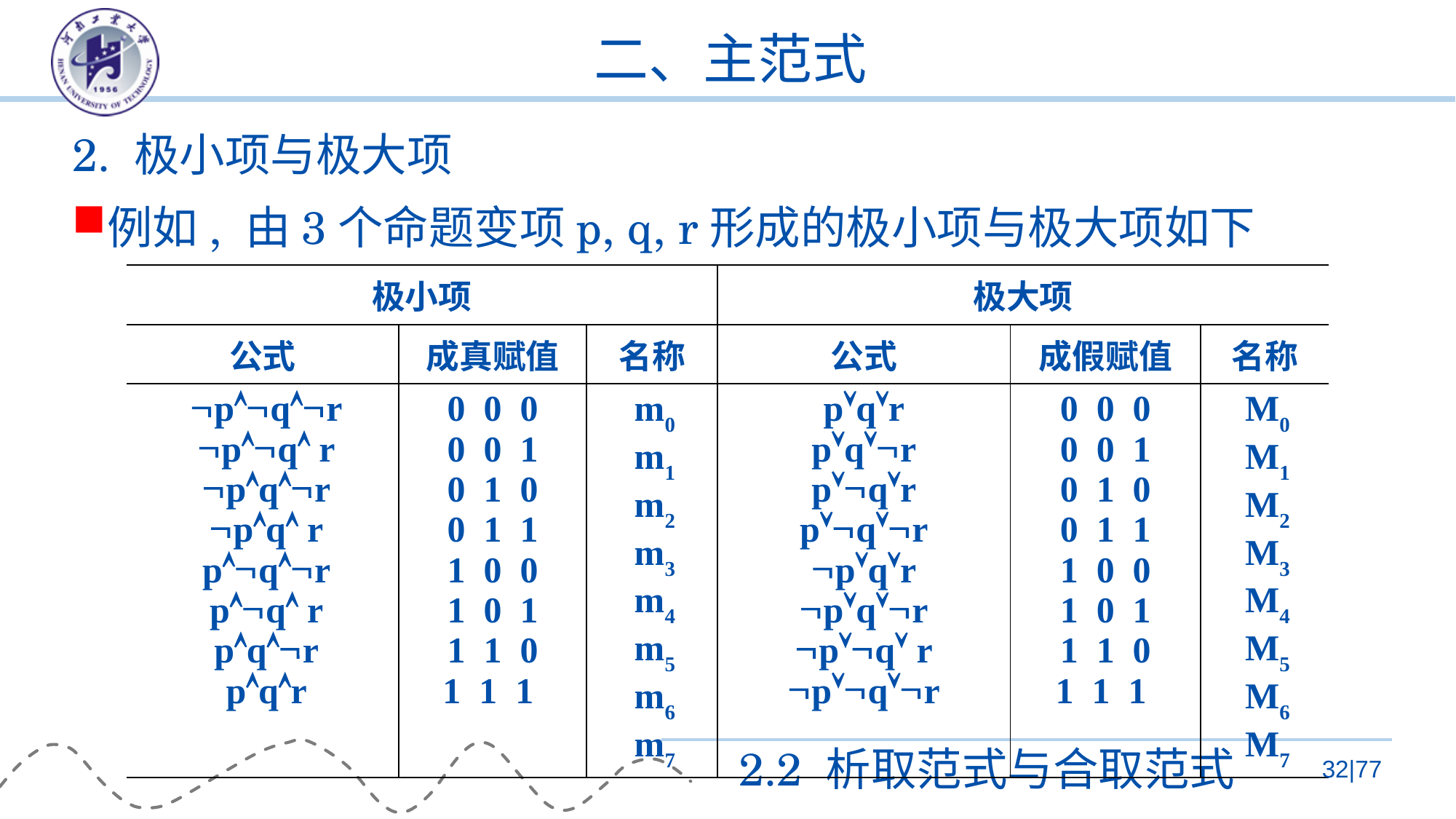

# 二、主范式
2. 极小项与极大项
例如, 由3个命题变项p, q, r形成的极小项与极大项如下
| 极小项 |  |  | 极大项 |  |  |
| --- | --- | --- | --- | --- | --- |
| 公式 | 成真赋值 | 名称 | 公式 | 成假赋值 | 名称 |
| ¬p∧¬q∧¬r ¬p∧¬q∧ r ¬p∧q∧¬r ¬p∧q∧ r p∧¬q∧¬r p∧¬q∧ r p∧q∧¬r p∧q∧r | 0 0 0 0 0 1 0 1 0 0 1 1 1 0 0 1 0 1 1 1 0 1 1 1 | m0 m1 m2 m3 m4 m5 m6 m7 | p∨q∨r p∨q∨¬r p∨¬q∨r p∨¬q∨¬r ¬p∨q∨r ¬p∨q∨¬r ¬p∨¬q∨ r ¬p∨¬q∨¬r | 0 0 0 0 0 1 0 1 0 0 1 1 1 0 0 1 0 1 1 1 0 1 1 1 | M0 M1 M2 M3 M4 M5 M6 M7 |
2.2 析取范式与合取范式
32|77